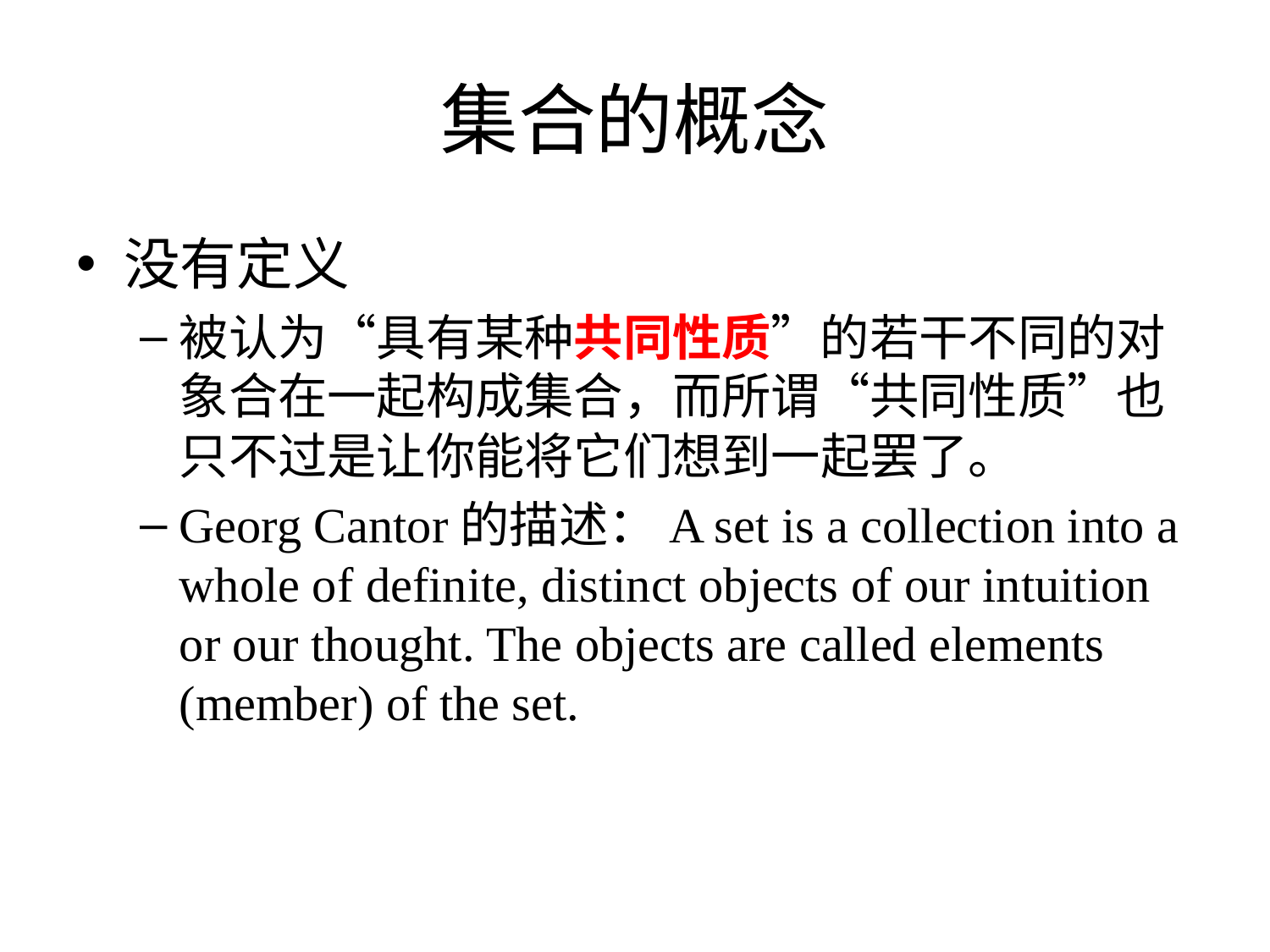

# 集合的概念
没有定义
被认为“具有某种共同性质”的若干不同的对象合在一起构成集合，而所谓“共同性质”也只不过是让你能将它们想到一起罢了。
Georg Cantor的描述：A set is a collection into a whole of definite, distinct objects of our intuition or our thought. The objects are called elements (member) of the set.